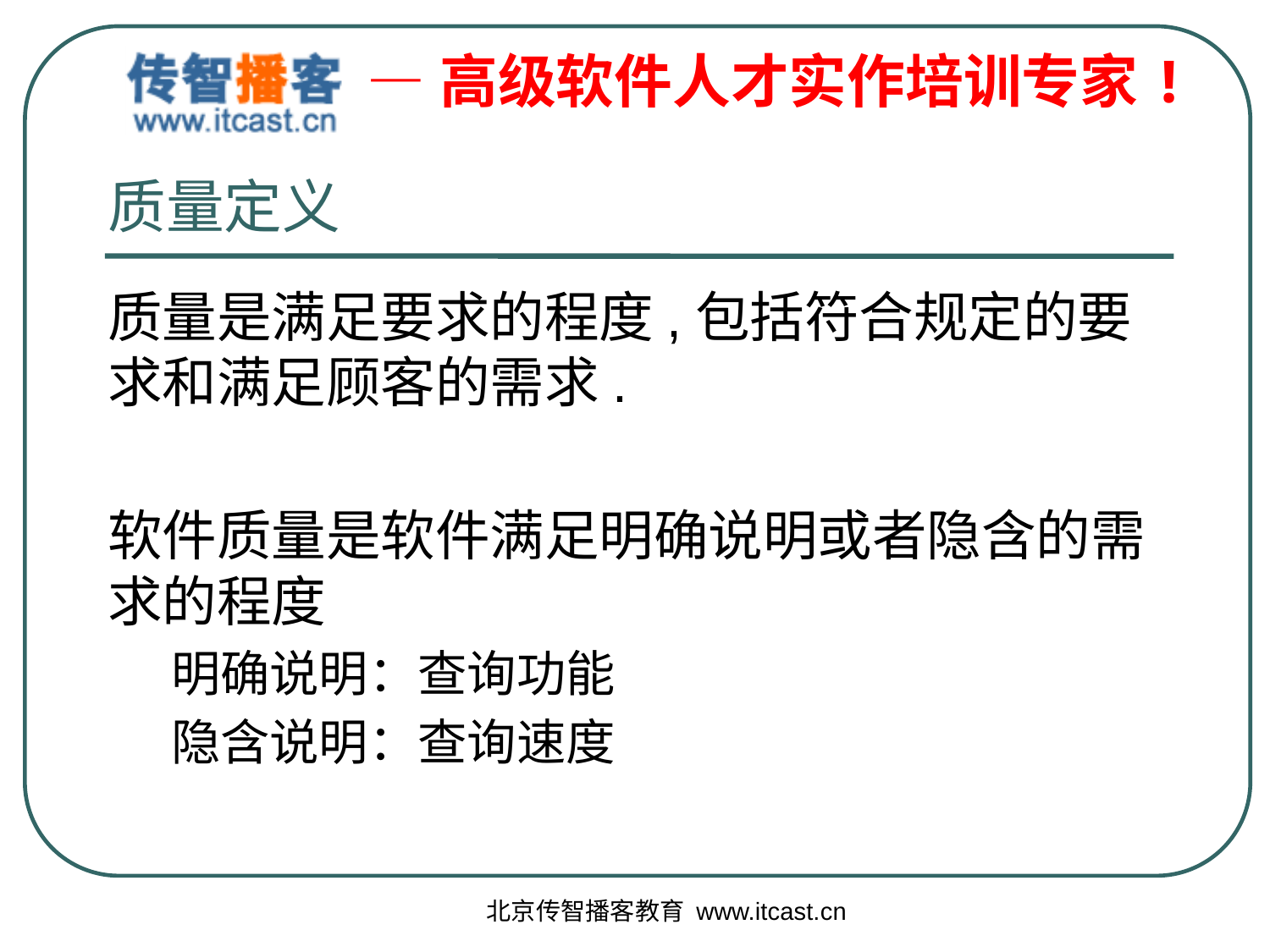

# 质量定义
质量是满足要求的程度,包括符合规定的要求和满足顾客的需求.

软件质量是软件满足明确说明或者隐含的需求的程度
明确说明：查询功能
隐含说明：查询速度

北京传智播客教育 www.itcast.cn